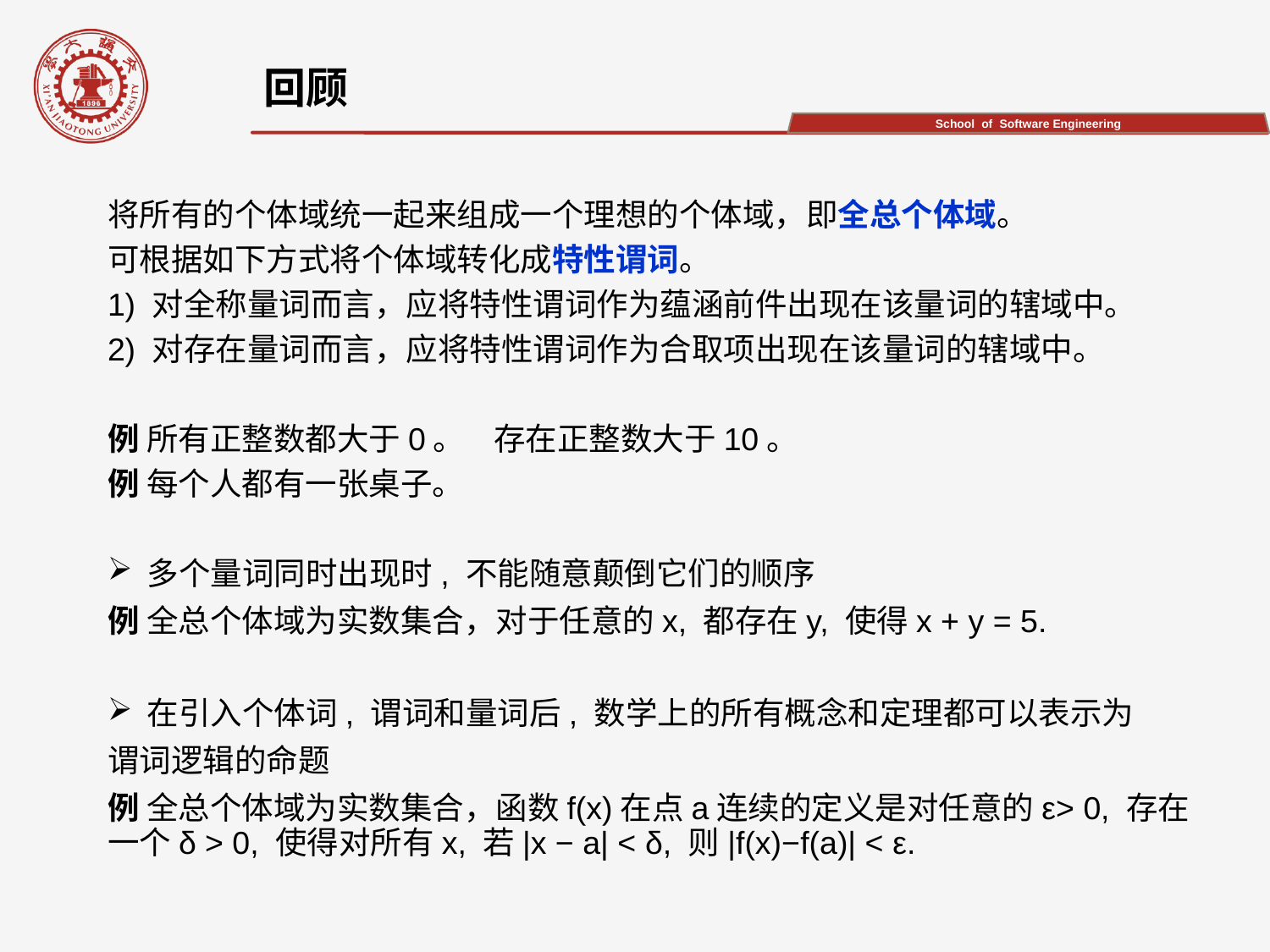

回顾
将所有的个体域统一起来组成一个理想的个体域，即全总个体域。
可根据如下方式将个体域转化成特性谓词。
1) 对全称量词而言，应将特性谓词作为蕴涵前件出现在该量词的辖域中。
2) 对存在量词而言，应将特性谓词作为合取项出现在该量词的辖域中。

例 所有正整数都大于0。    存在正整数大于10。
例 每个人都有一张桌子。

多个量词同时出现时, 不能随意颠倒它们的顺序
例 全总个体域为实数集合，对于任意的x, 都存在y, 使得x + y = 5.

在引入个体词, 谓词和量词后, 数学上的所有概念和定理都可以表示为
谓词逻辑的命题
例 全总个体域为实数集合，函数f(x)在点a连续的定义是对任意的ε> 0, 存在一个δ > 0, 使得对所有x, 若|x − a| < δ, 则|f(x)−f(a)| < ε.